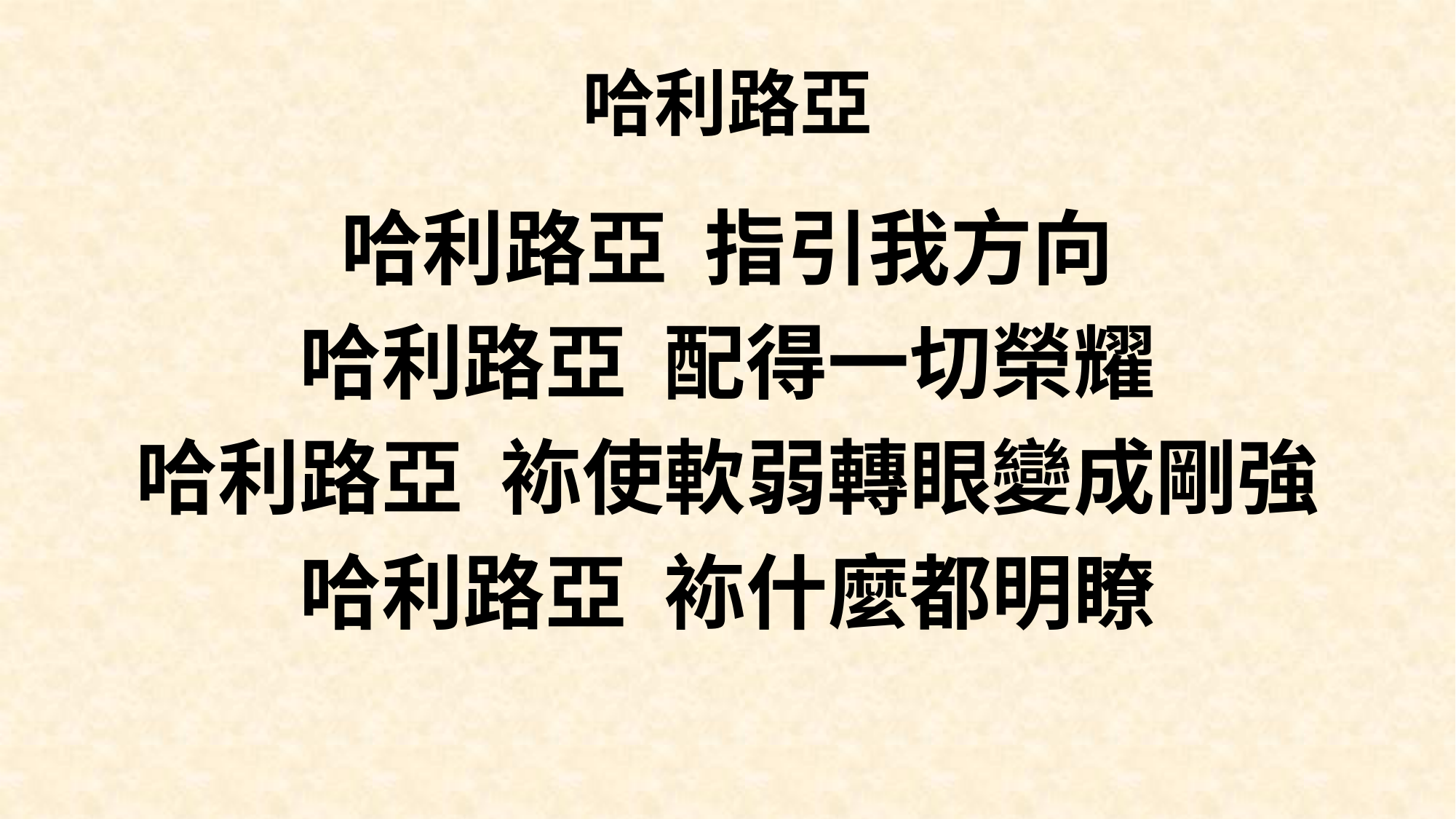

# 哈利路亞
哈利路亞  指引我方向
哈利路亞  配得一切榮耀
哈利路亞  袮使軟弱轉眼變成剛強
哈利路亞  袮什麼都明瞭